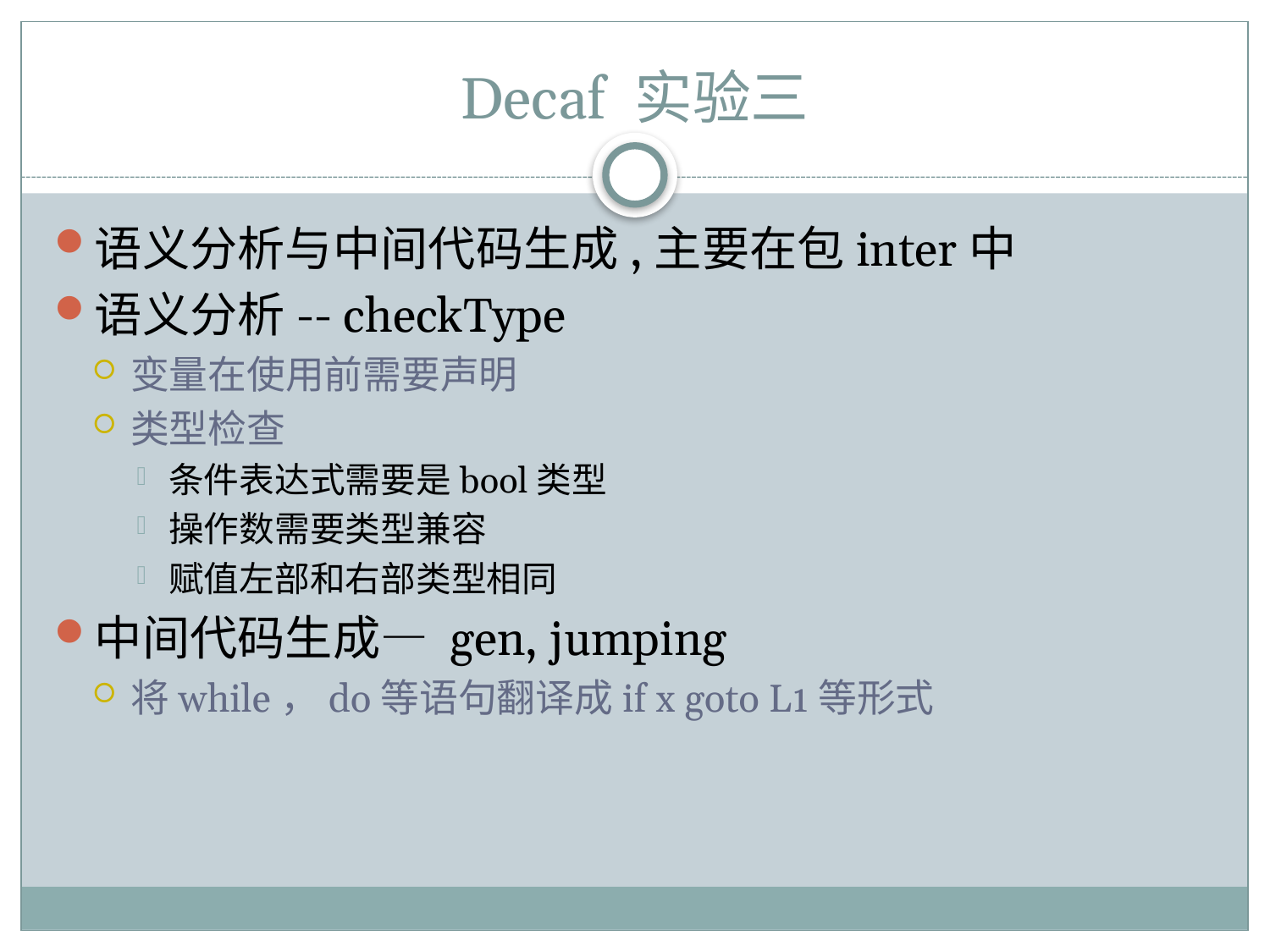

# Decaf 实验三
语义分析与中间代码生成,主要在包inter中
语义分析-- checkType
变量在使用前需要声明
类型检查
条件表达式需要是bool类型
操作数需要类型兼容
赋值左部和右部类型相同
中间代码生成— gen, jumping
将while，do等语句翻译成if x goto L1等形式